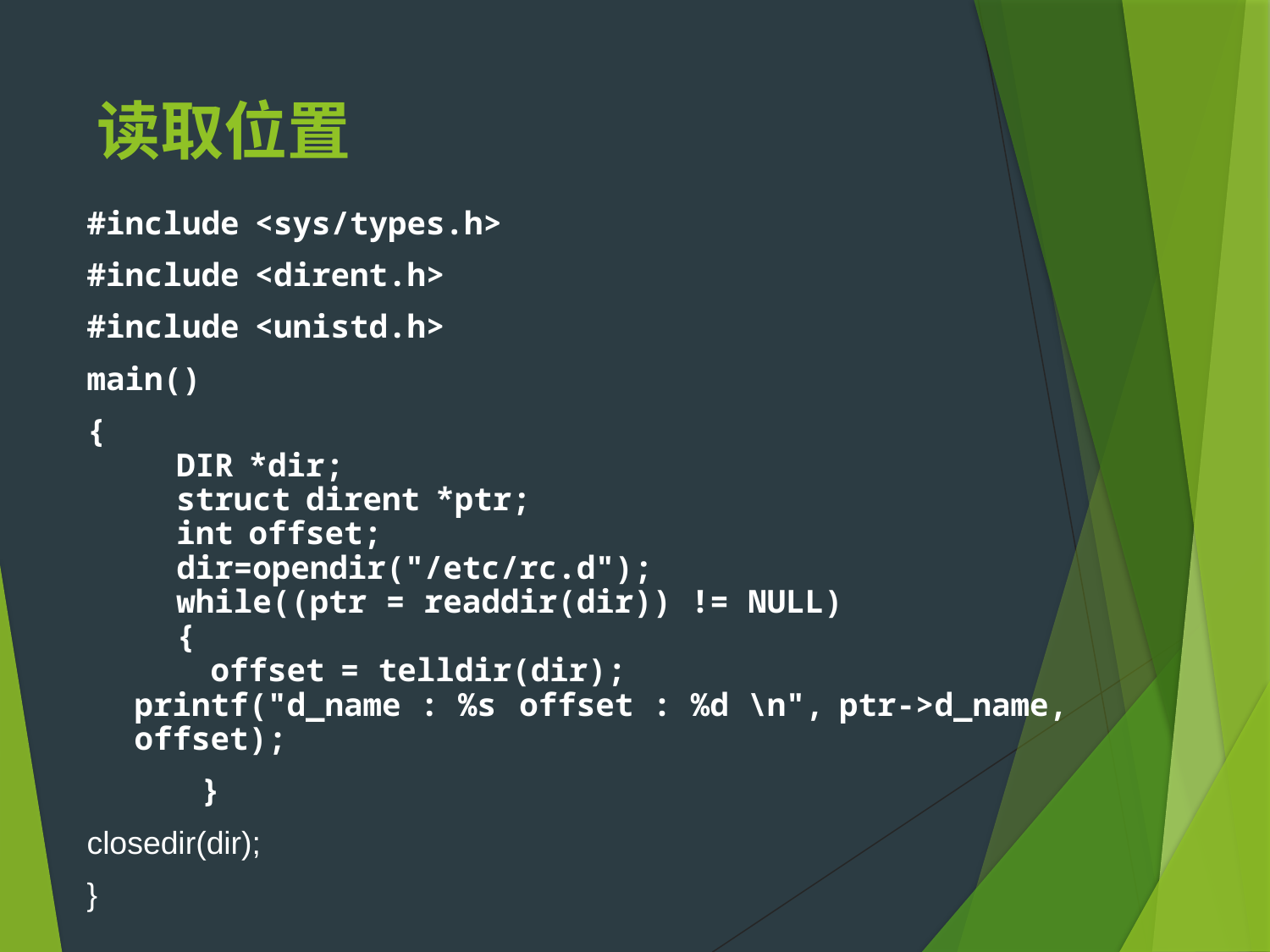

# 读取位置
#include  <sys/types.h>
#include  <dirent.h>
#include  <unistd.h>
main()
{
    DIR  *dir;
    struct  dirent  *ptr;
    int  offset;
    dir=opendir("/etc/rc.d");
    while((ptr = readdir(dir)) != NULL)
    {
    offset  = telldir(dir);
printf("d_name : %s   offset : %d \n",  ptr->d_name, offset);
      }
closedir(dir);
}